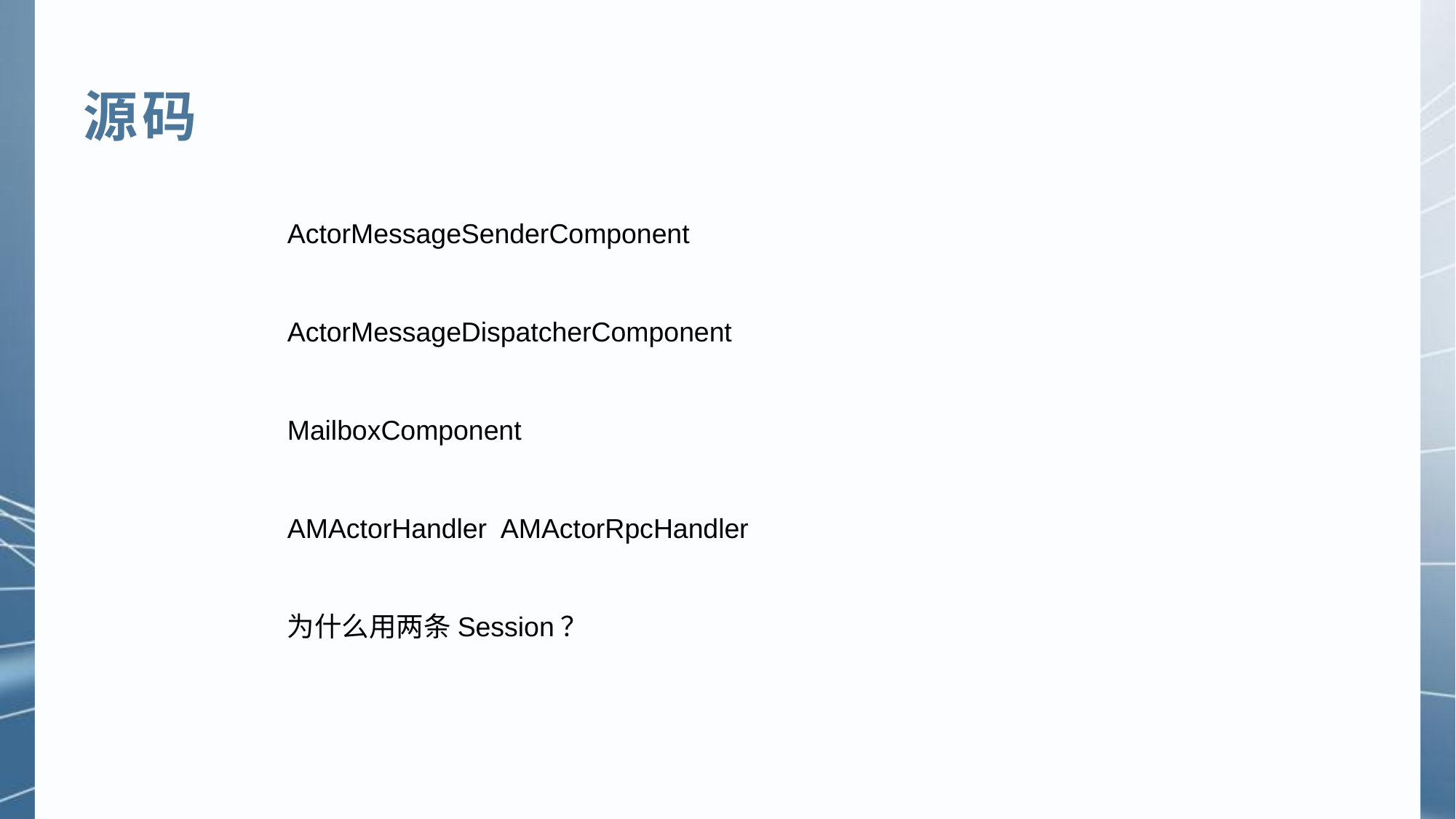

源码
ActorMessageSenderComponent

ActorMessageDispatcherComponent

MailboxComponent

AMActorHandler  AMActorRpcHandler

为什么用两条Session？